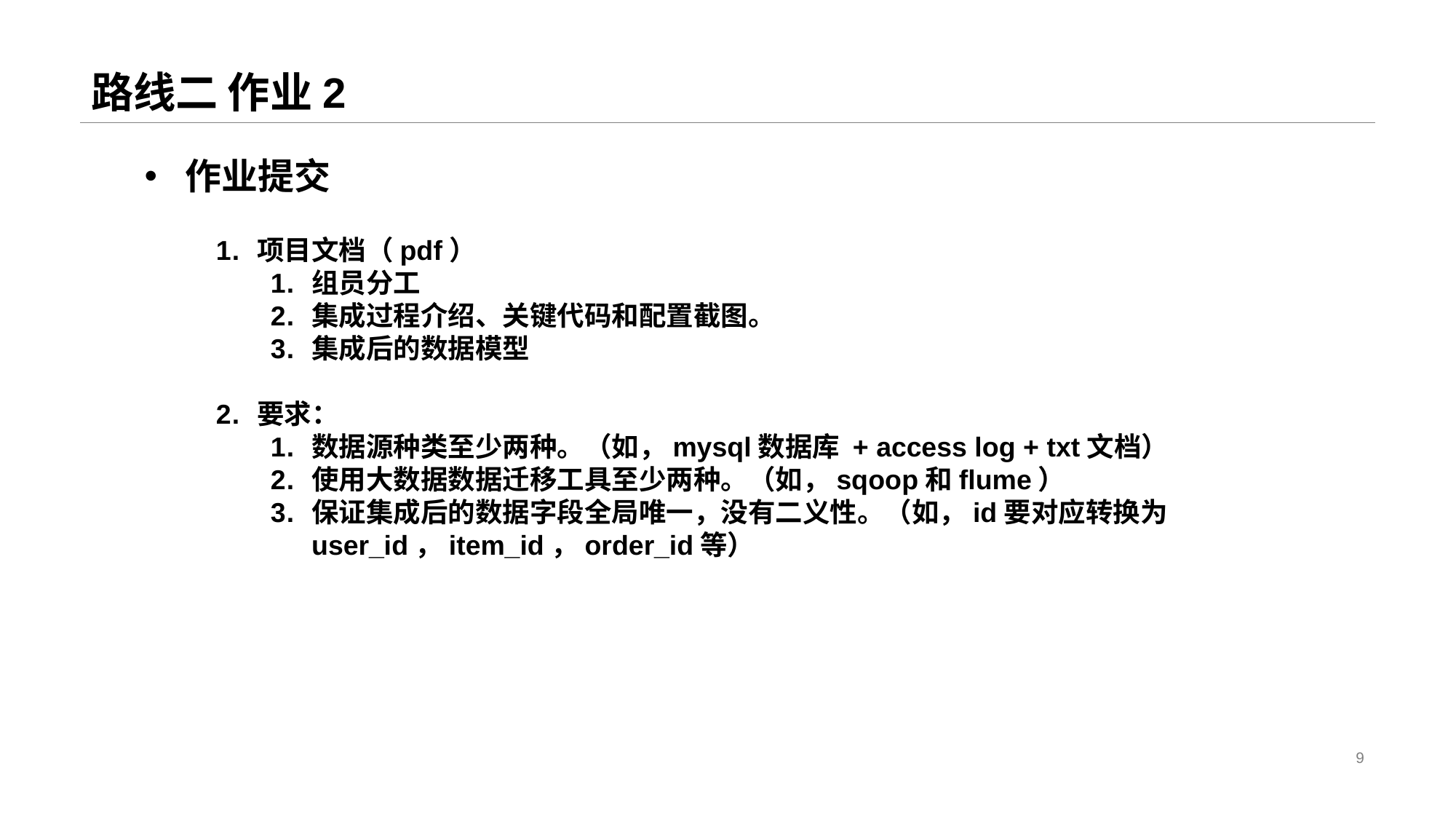

# 路线二 作业2
作业提交
项目文档（pdf）
组员分工
集成过程介绍、关键代码和配置截图。
集成后的数据模型

要求：
数据源种类至少两种。（如，mysql数据库 + access log + txt文档）
使用大数据数据迁移工具至少两种。（如，sqoop和flume）
保证集成后的数据字段全局唯一，没有二义性。（如，id要对应转换为user_id，item_id，order_id等）

9